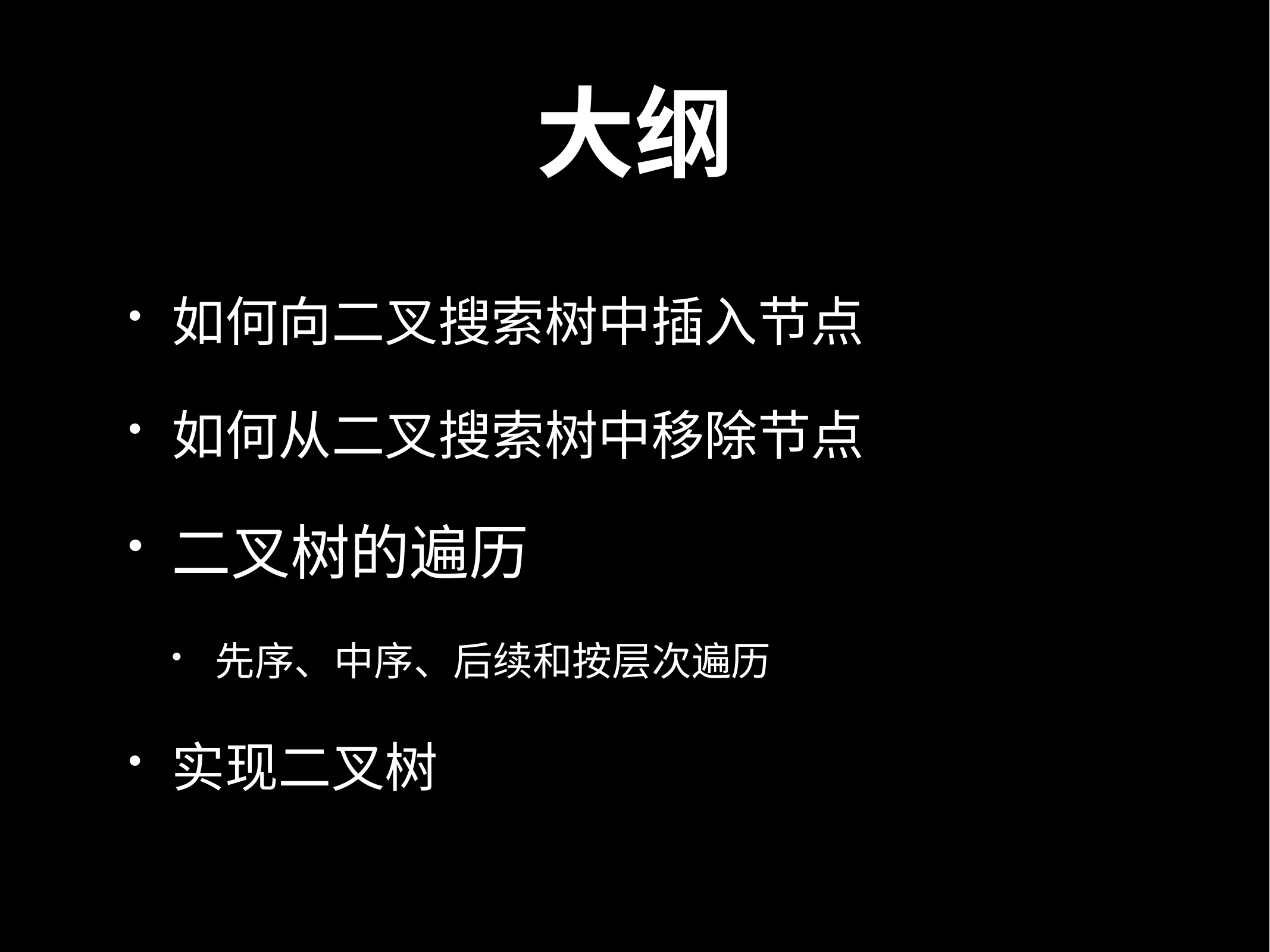

# 大纲
如何向二叉搜索树中插入节点
如何从二叉搜索树中移除节点
二叉树的遍历
先序、中序、后续和按层次遍历
实现二叉树